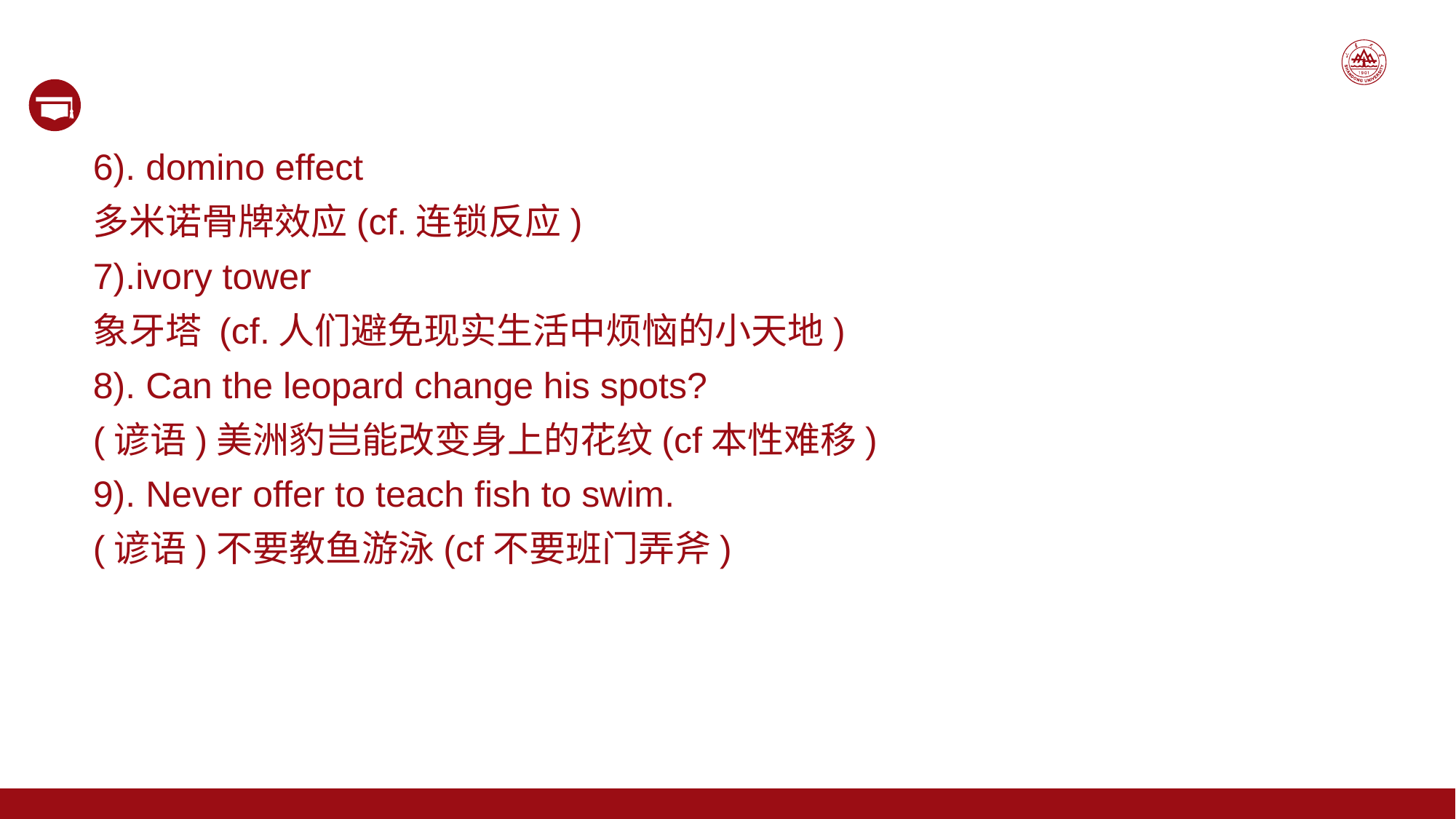

6). domino effect
多米诺骨牌效应(cf.连锁反应)
7).ivory tower
象牙塔 (cf.人们避免现实生活中烦恼的小天地)
8). Can the leopard change his spots?
(谚语)美洲豹岂能改变身上的花纹(cf本性难移)
9). Never offer to teach fish to swim.
(谚语)不要教鱼游泳(cf不要班门弄斧)